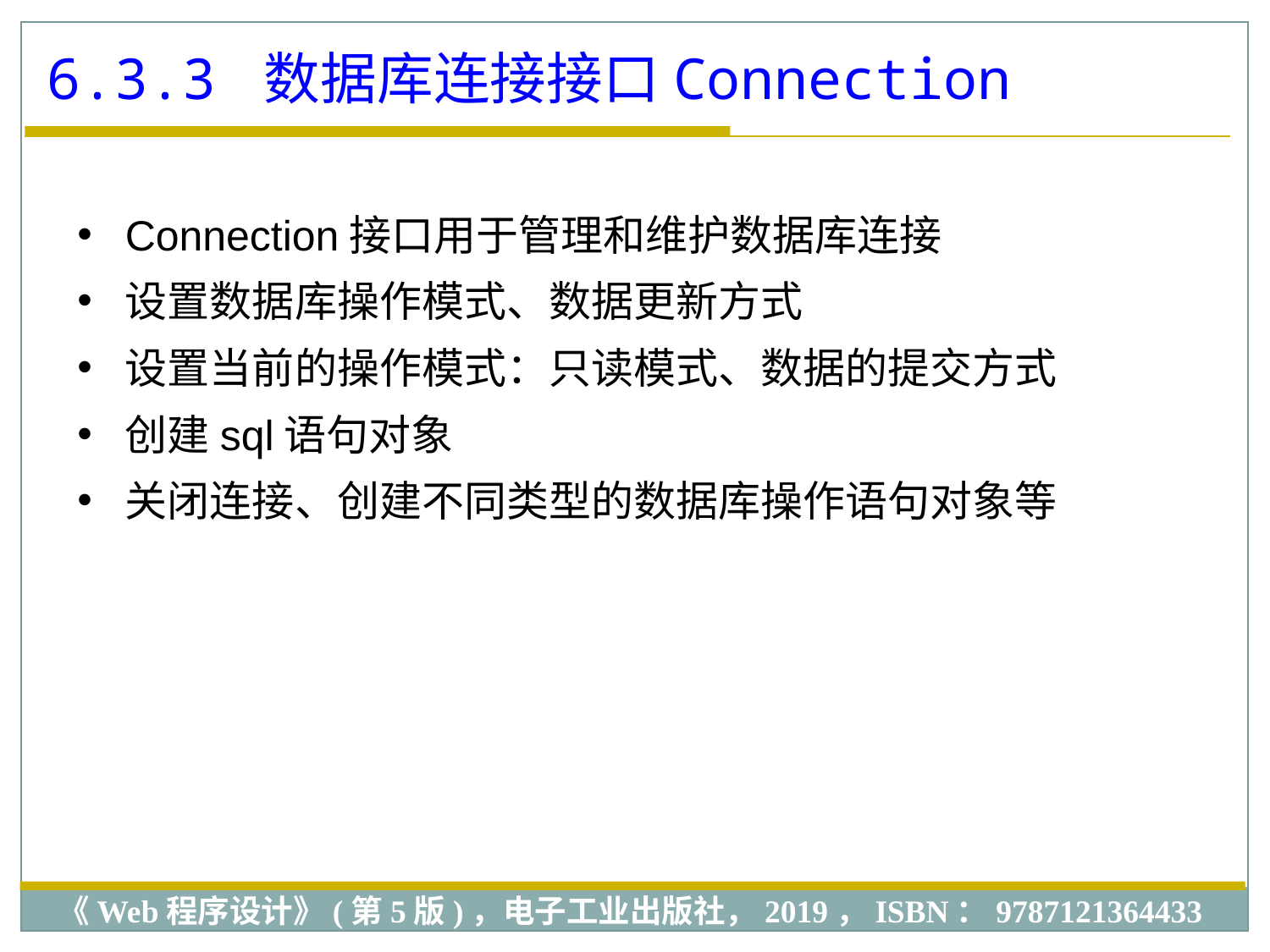

6.3.3 数据库连接接口Connection
Connection接口用于管理和维护数据库连接
设置数据库操作模式、数据更新方式
设置当前的操作模式：只读模式、数据的提交方式
创建sql语句对象
关闭连接、创建不同类型的数据库操作语句对象等